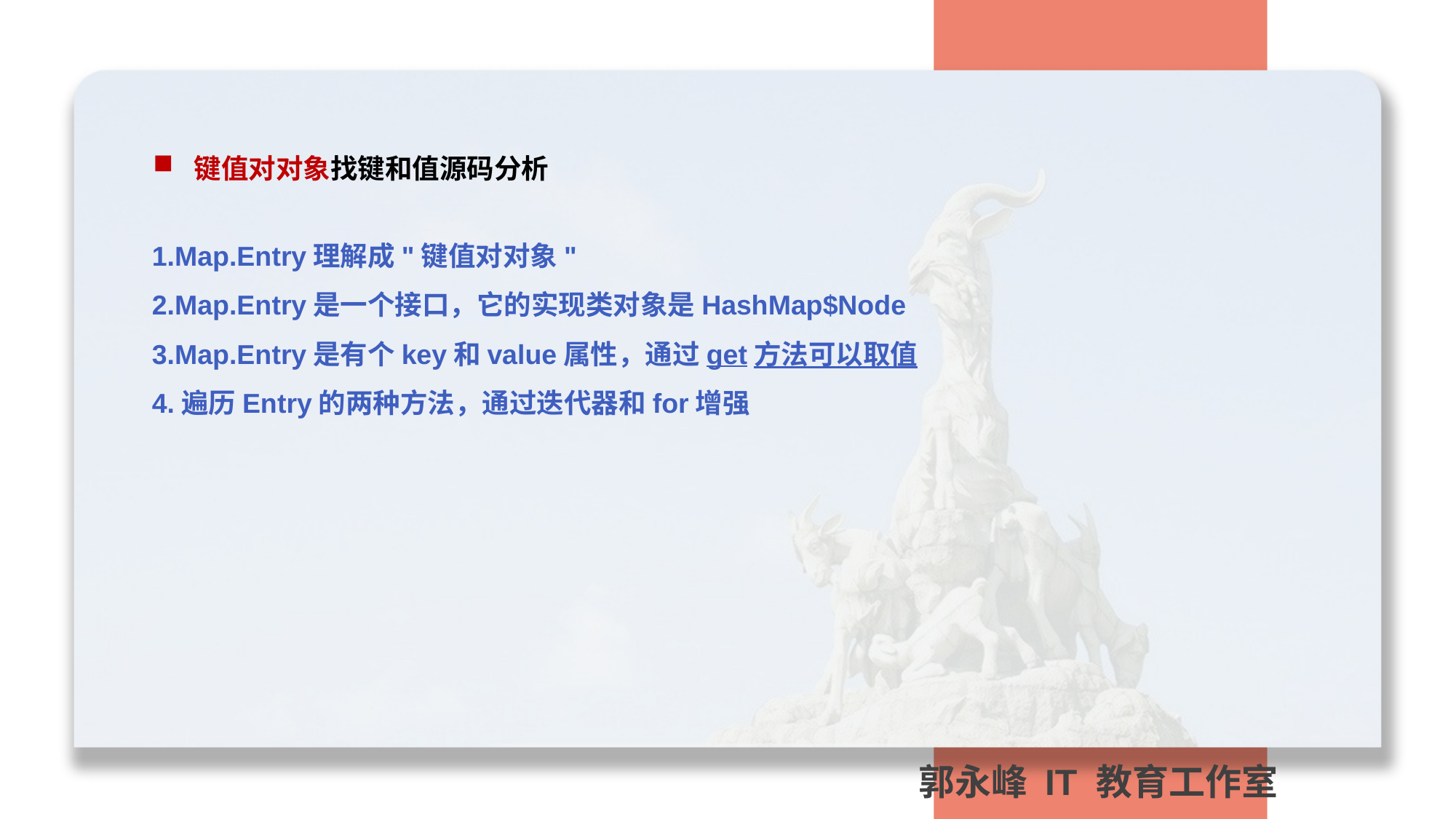

键值对对象找键和值源码分析
1.Map.Entry理解成"键值对对象"
2.Map.Entry是一个接口，它的实现类对象是HashMap$Node
3.Map.Entry是有个key和value属性，通过get方法可以取值
4.遍历Entry的两种方法，通过迭代器和for增强